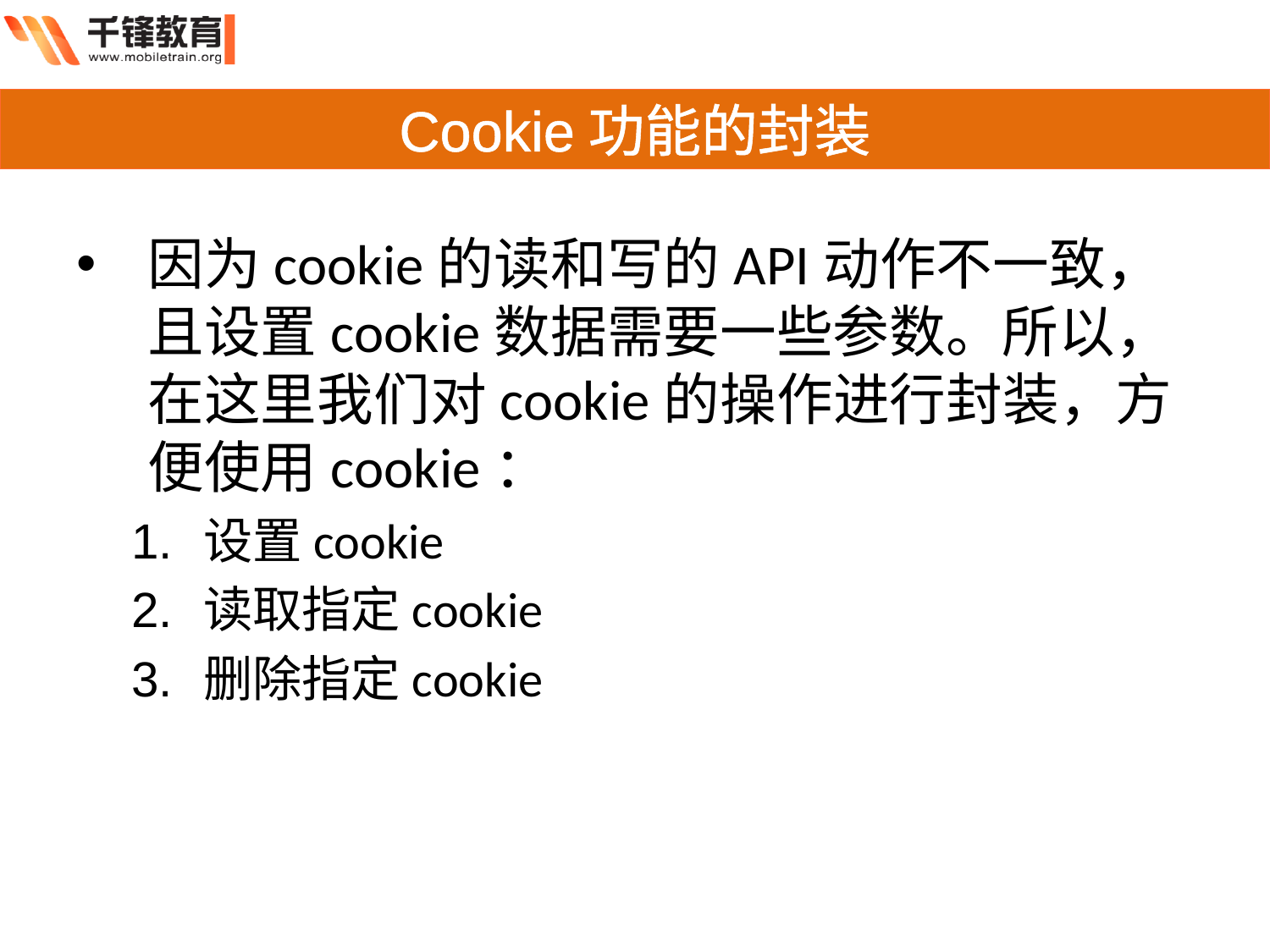

# Cookie功能的封装
因为cookie的读和写的API动作不一致，且设置cookie数据需要一些参数。所以，在这里我们对cookie的操作进行封装，方便使用cookie：
设置cookie
读取指定cookie
删除指定cookie